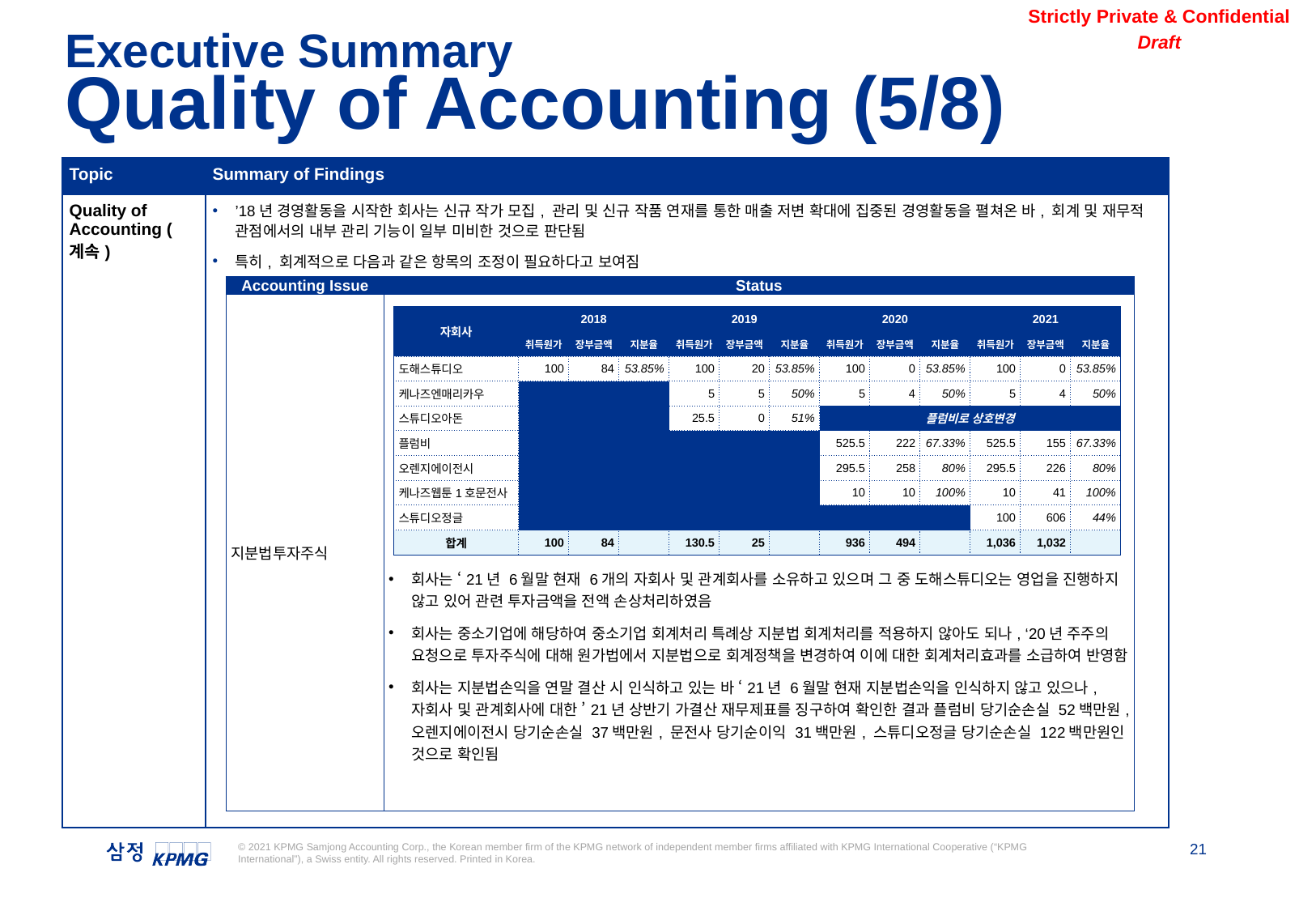

Executive Summary
Quality of Accounting (5/8)
| Topic | Summary of Findings |
| --- | --- |
| Quality of Accounting (계속) | ’18년 경영활동을 시작한 회사는 신규 작가 모집, 관리 및 신규 작품 연재를 통한 매출 저변 확대에 집중된 경영활동을 펼쳐온 바, 회계 및 재무적 관점에서의 내부 관리 기능이 일부 미비한 것으로 판단됨 특히, 회계적으로 다음과 같은 항목의 조정이 필요하다고 보여짐 |
| Accounting Issue | Status |
| --- | --- |
| 지분법투자주식 | 회사는 ‘21년 6월말 현재 6개의 자회사 및 관계회사를 소유하고 있으며 그 중 도해스튜디오는 영업을 진행하지 않고 있어 관련 투자금액을 전액 손상처리하였음 회사는 중소기업에 해당하여 중소기업 회계처리 특례상 지분법 회계처리를 적용하지 않아도 되나, ‘20년 주주의 요청으로 투자주식에 대해 원가법에서 지분법으로 회계정책을 변경하여 이에 대한 회계처리효과를 소급하여 반영함 회사는 지분법손익을 연말 결산 시 인식하고 있는 바 ‘21년 6월말 현재 지분법손익을 인식하지 않고 있으나, 자회사 및 관계회사에 대한 ’21년 상반기 가결산 재무제표를 징구하여 확인한 결과 플럼비 당기순손실 52백만원, 오렌지에이전시 당기순손실 37백만원, 문전사 당기순이익 31백만원, 스튜디오정글 당기순손실 122백만원인 것으로 확인됨 |
| 자회사 | 2018 |  |  | 2019 |  |  | 2020 |  |  | 2021 |  |  |
| --- | --- | --- | --- | --- | --- | --- | --- | --- | --- | --- | --- | --- |
|  | 취득원가 | 장부금액 | 지분율 | 취득원가 | 장부금액 | 지분율 | 취득원가 | 장부금액 | 지분율 | 취득원가 | 장부금액 | 지분율 |
| 도해스튜디오 | 100 | 84 | 53.85% | 100 | 20 | 53.85% | 100 | 0 | 53.85% | 100 | 0 | 53.85% |
| 케나즈엔매리카우 |  |  |  | 5 | 5 | 50% | 5 | 4 | 50% | 5 | 4 | 50% |
| 스튜디오아돈 |  |  |  | 25.5 | 0 | 51% | 플럼비로 상호변경 |  |  |  |  |  |
| 플럼비 |  |  |  |  |  |  | 525.5 | 222 | 67.33% | 525.5 | 155 | 67.33% |
| 오렌지에이전시 |  |  |  |  |  |  | 295.5 | 258 | 80% | 295.5 | 226 | 80% |
| 케나즈웹툰1호문전사 |  |  |  |  |  |  | 10 | 10 | 100% | 10 | 41 | 100% |
| 스튜디오정글 |  |  |  |  |  |  |  |  |  | 100 | 606 | 44% |
| 합계 | 100 | 84 |  | 130.5 | 25 |  | 936 | 494 |  | 1,036 | 1,032 |  |